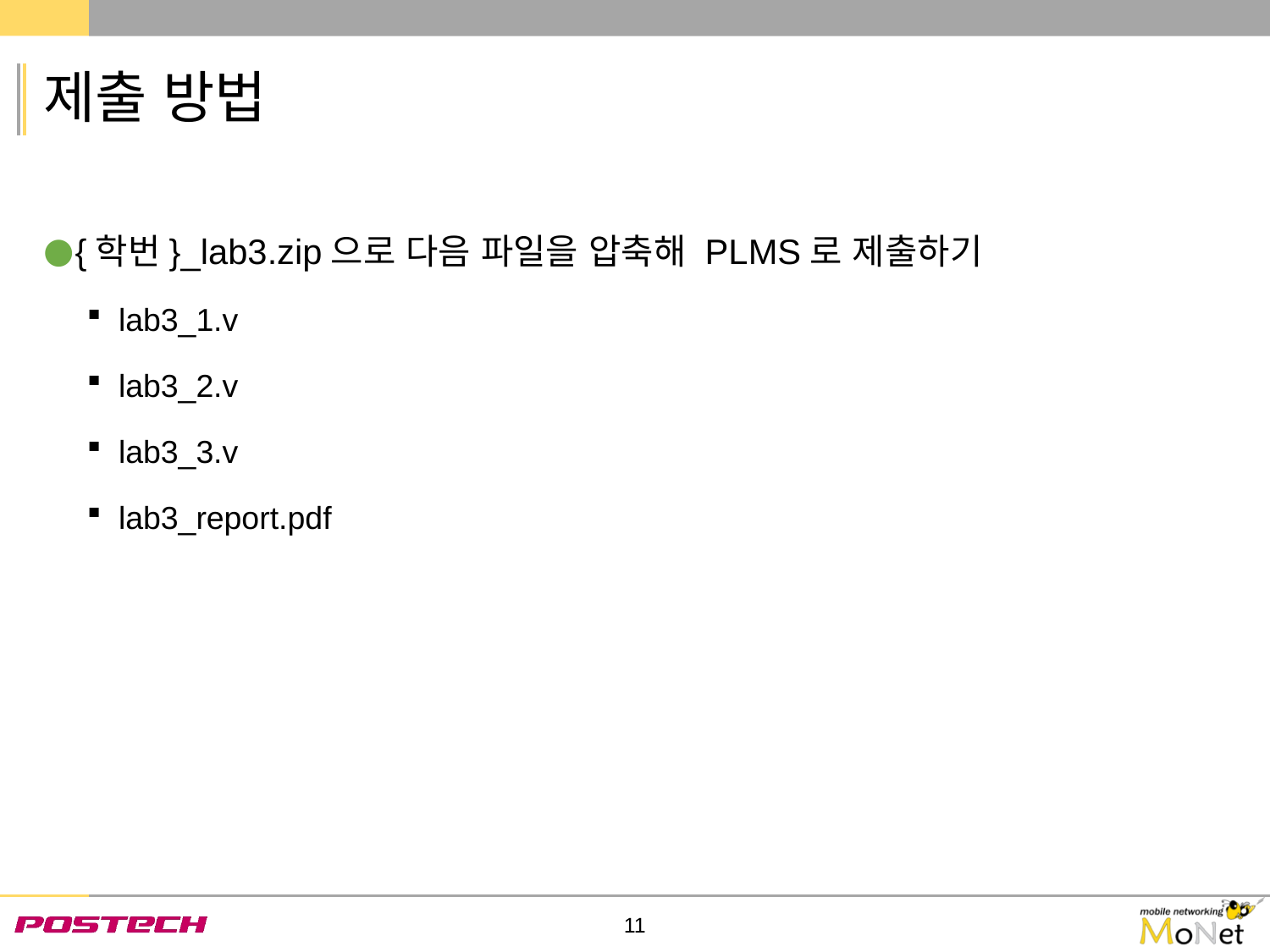

# 제출 방법

{학번}_lab3.zip으로 다음 파일을 압축해 PLMS로 제출하기
lab3_1.v
lab3_2.v
lab3_3.v
lab3_report.pdf